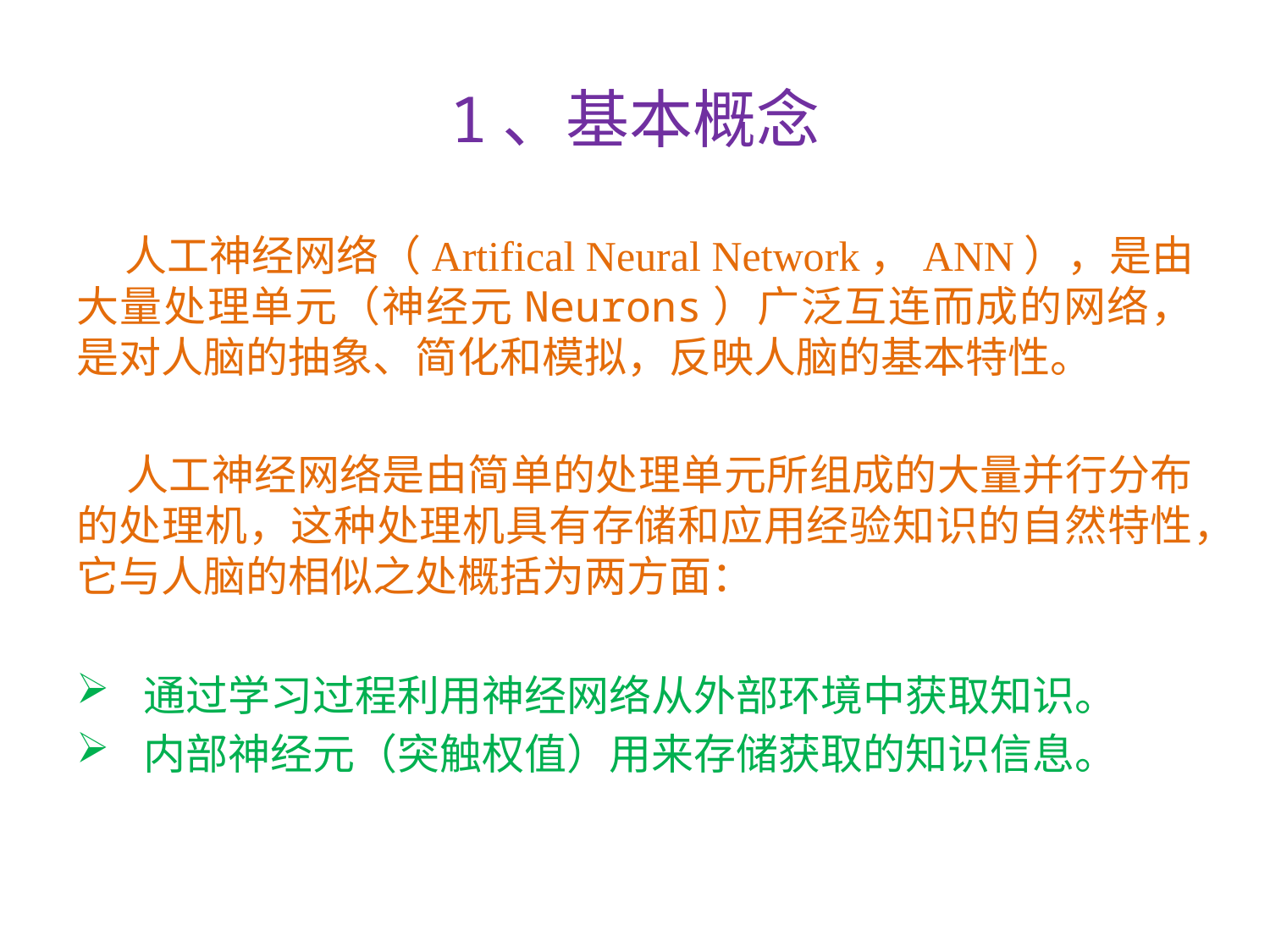

# 1、基本概念
    人工神经网络（Artifical Neural Network，ANN），是由大量处理单元（神经元Neurons）广泛互连而成的网络，是对人脑的抽象、简化和模拟，反映人脑的基本特性。

    人工神经网络是由简单的处理单元所组成的大量并行分布的处理机，这种处理机具有存储和应用经验知识的自然特性，它与人脑的相似之处概括为两方面：

 通过学习过程利用神经网络从外部环境中获取知识。
 内部神经元（突触权值）用来存储获取的知识信息。